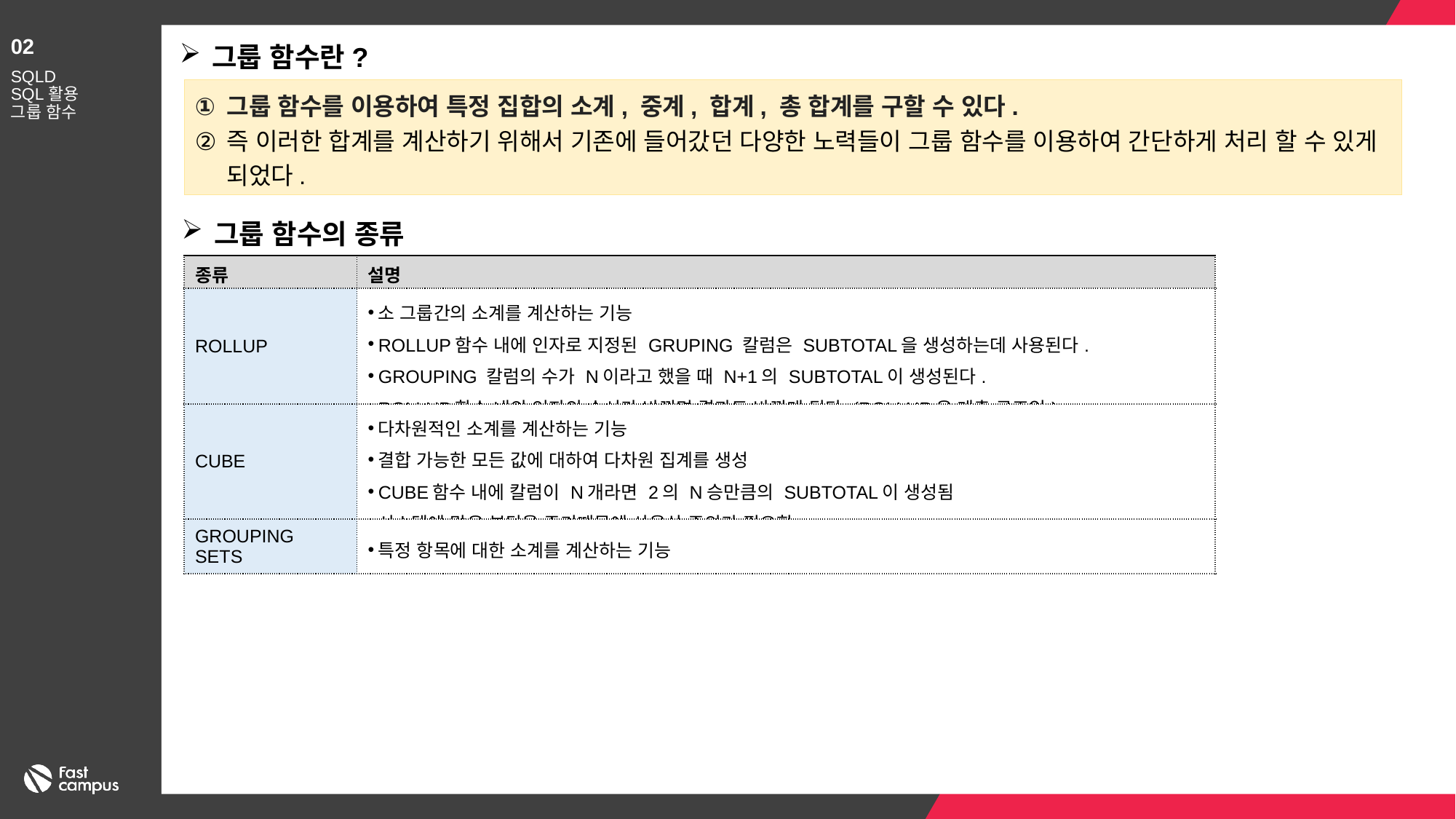

02
그룹 함수란?
SQLD
SQL활용
그룹 함수
그룹 함수를 이용하여 특정 집합의 소계, 중계, 합계, 총 합계를 구할 수 있다.
즉 이러한 합계를 계산하기 위해서 기존에 들어갔던 다양한 노력들이 그룹 함수를 이용하여 간단하게 처리 할 수 있게 되었다.
그룹 함수의 종류
| 종류 | 설명 |
| --- | --- |
| ROLLUP | 소 그룹간의 소계를 계산하는 기능 ROLLUP함수 내에 인자로 지정된 GRUPING 칼럼은 SUBTOTAL을 생성하는데 사용된다. GROUPING 칼럼의 수가 N이라고 했을 때 N+1의 SUBTOTAL이 생성된다. ROLLUP함수 내의 인자의 순서가 바뀌면 결과도 바뀌게 된다.(ROLLUP은 계층 구조임) |
| CUBE | 다차원적인 소계를 계산하는 기능 결합 가능한 모든 값에 대하여 다차원 집계를 생성 CUBE함수 내에 칼럼이 N개라면 2의 N승만큼의 SUBTOTAL이 생성됨 시스템에 많은 부담을 주기때문에 사용상 주의가 필요함 |
| GROUPING SETS | 특정 항목에 대한 소계를 계산하는 기능 |